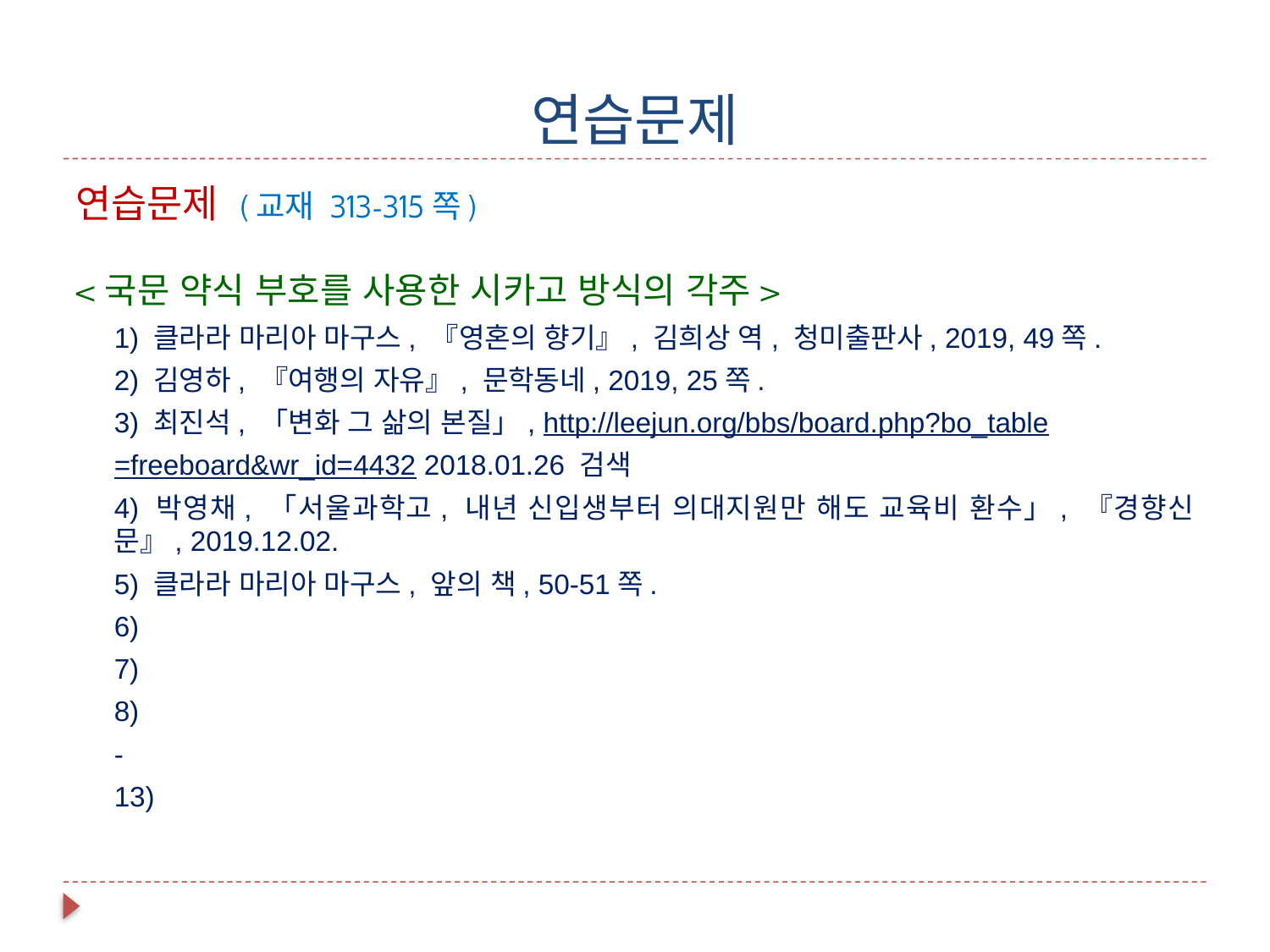

# 연습문제
연습문제 (교재 313-315쪽)

<국문 약식 부호를 사용한 시카고 방식의 각주>
1) 클라라 마리아 마구스, 『영혼의 향기』, 김희상 역, 청미출판사, 2019, 49쪽.
2) 김영하, 『여행의 자유』, 문학동네, 2019, 25쪽.
3) 최진석, 「변화 그 삶의 본질」, http://leejun.org/bbs/board.php?bo_table
=freeboard&wr_id=4432 2018.01.26 검색
4) 박영채, 「서울과학고, 내년 신입생부터 의대지원만 해도 교육비 환수」, 『경향신문』, 2019.12.02.
5) 클라라 마리아 마구스, 앞의 책, 50-51쪽.
6)
7)
8)
-
13)